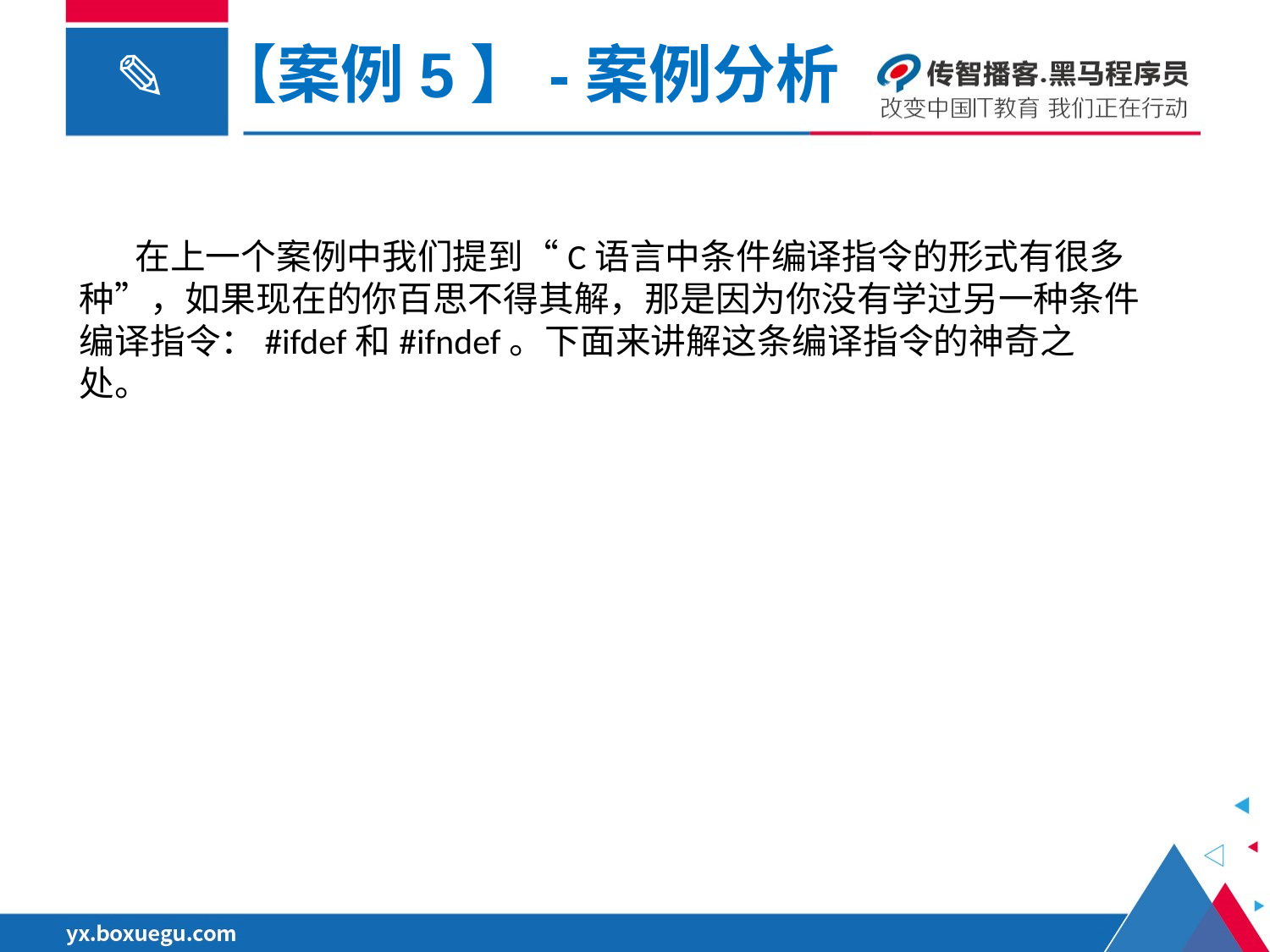

【案例5】-案例分析
      在上一个案例中我们提到“C语言中条件编译指令的形式有很多种”，如果现在的你百思不得其解，那是因为你没有学过另一种条件编译指令：#ifdef和#ifndef。下面来讲解这条编译指令的神奇之处。